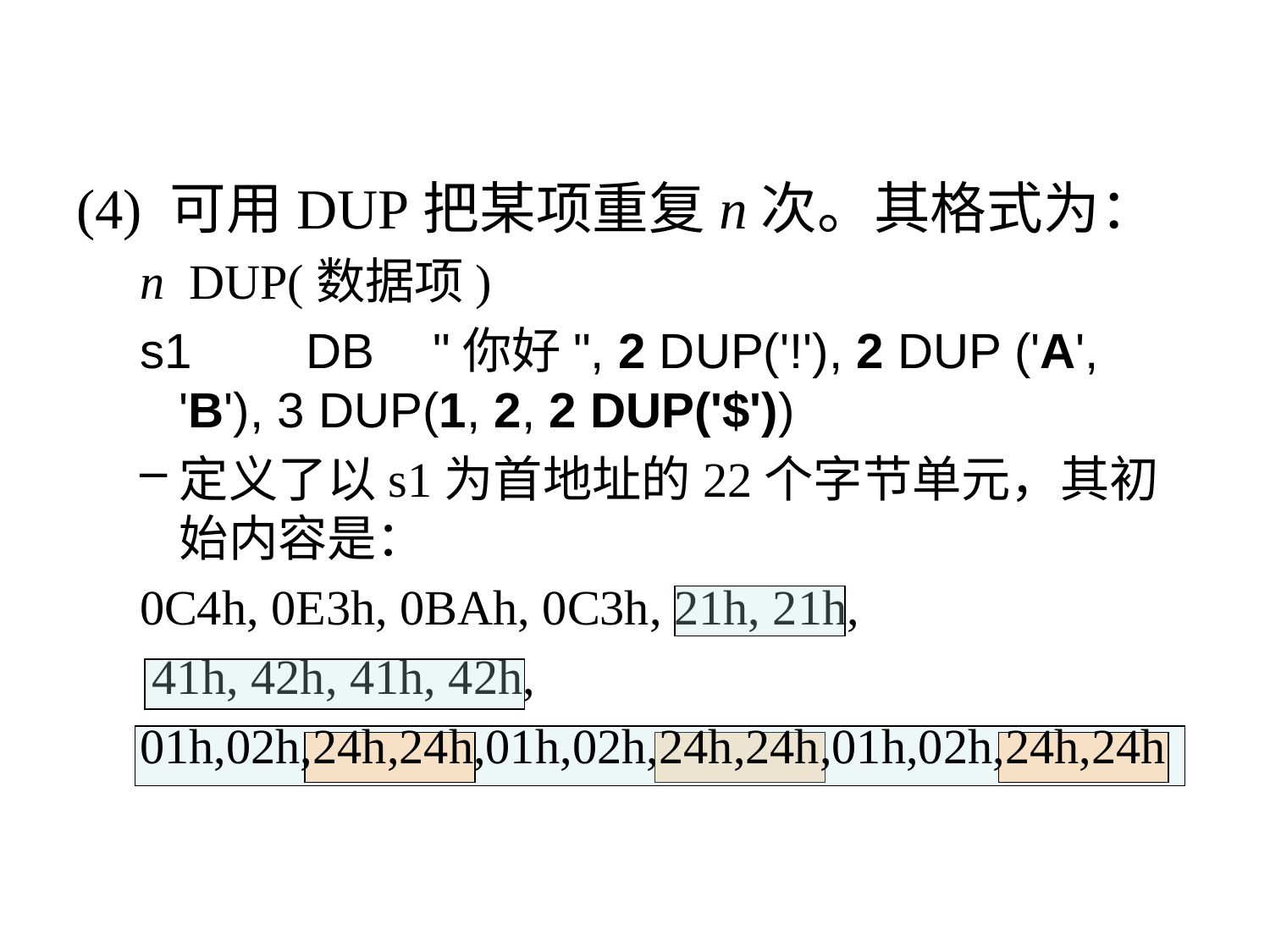

#
(4) 可用DUP把某项重复n次。其格式为：
n  DUP(数据项)
s1	DB	"你好", 2 DUP('!'), 2 DUP ('A', 'B'), 3 DUP(1, 2, 2 DUP('$'))
定义了以s1为首地址的22个字节单元，其初始内容是：
0C4h, 0E3h, 0BAh, 0C3h, 21h, 21h,
 41h, 42h, 41h, 42h,
01h,02h,24h,24h,01h,02h,24h,24h,01h,02h,24h,24h